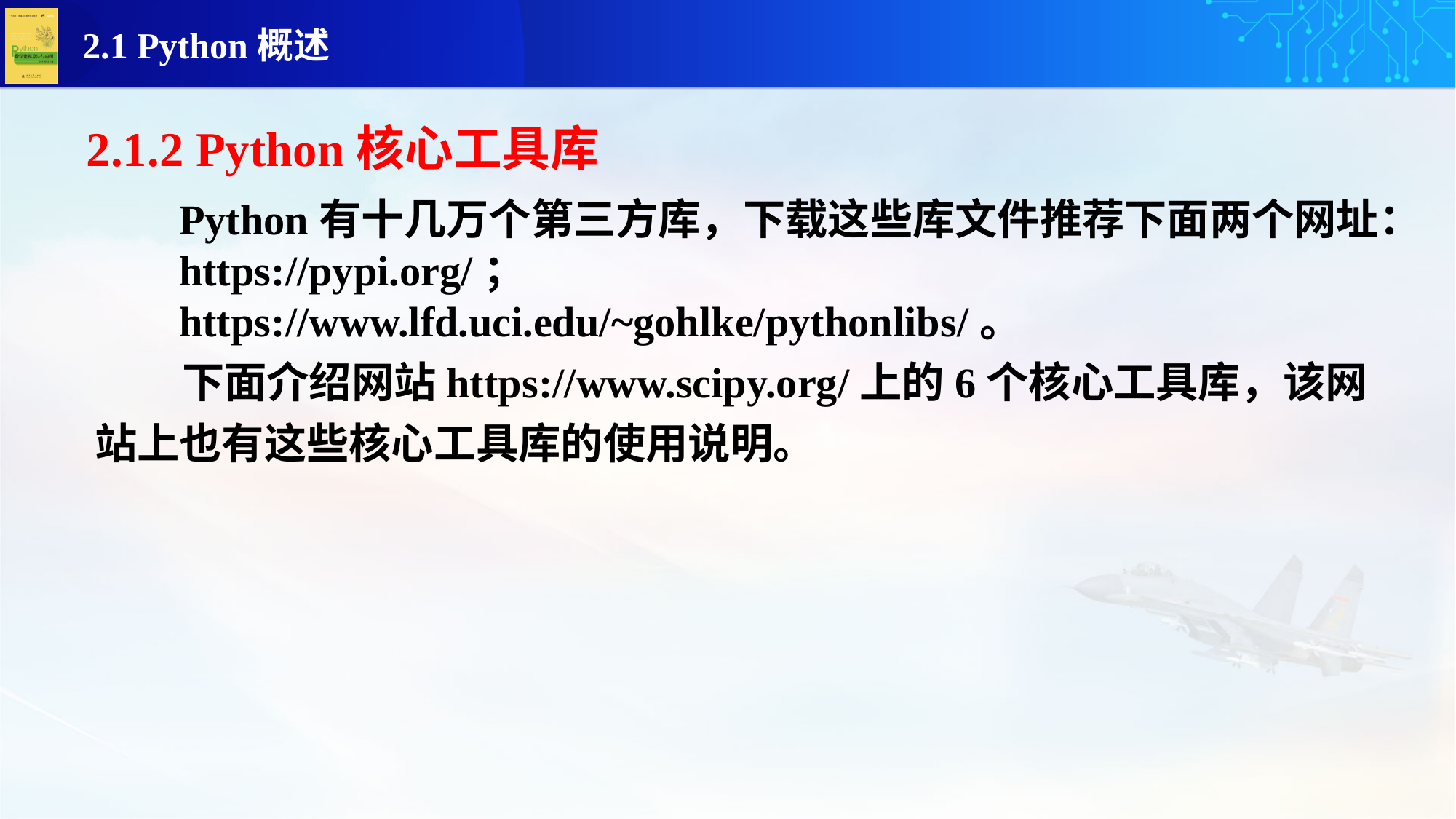

2.1.2 Python核心工具库
        Python有十几万个第三方库，下载这些库文件推荐下面两个网址：
        https://pypi.org/；
        https://www.lfd.uci.edu/~gohlke/pythonlibs/。
        下面介绍网站https://www.scipy.org/上的6个核心工具库，该网站上也有这些核心工具库的使用说明。